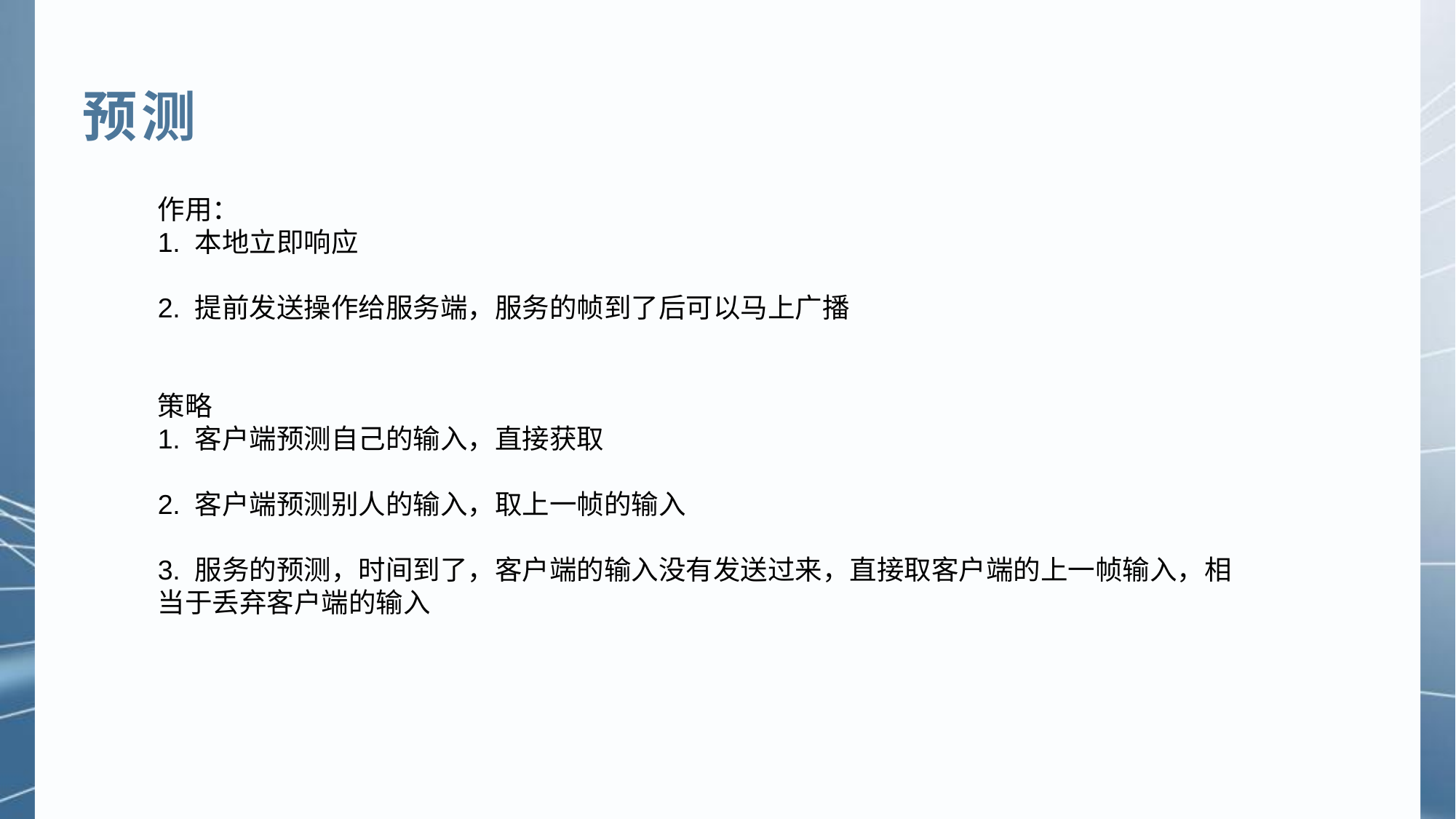

预测
作用：
1. 本地立即响应

2. 提前发送操作给服务端，服务的帧到了后可以马上广播

策略
1. 客户端预测自己的输入，直接获取

2. 客户端预测别人的输入，取上一帧的输入

3. 服务的预测，时间到了，客户端的输入没有发送过来，直接取客户端的上一帧输入，相当于丢弃客户端的输入